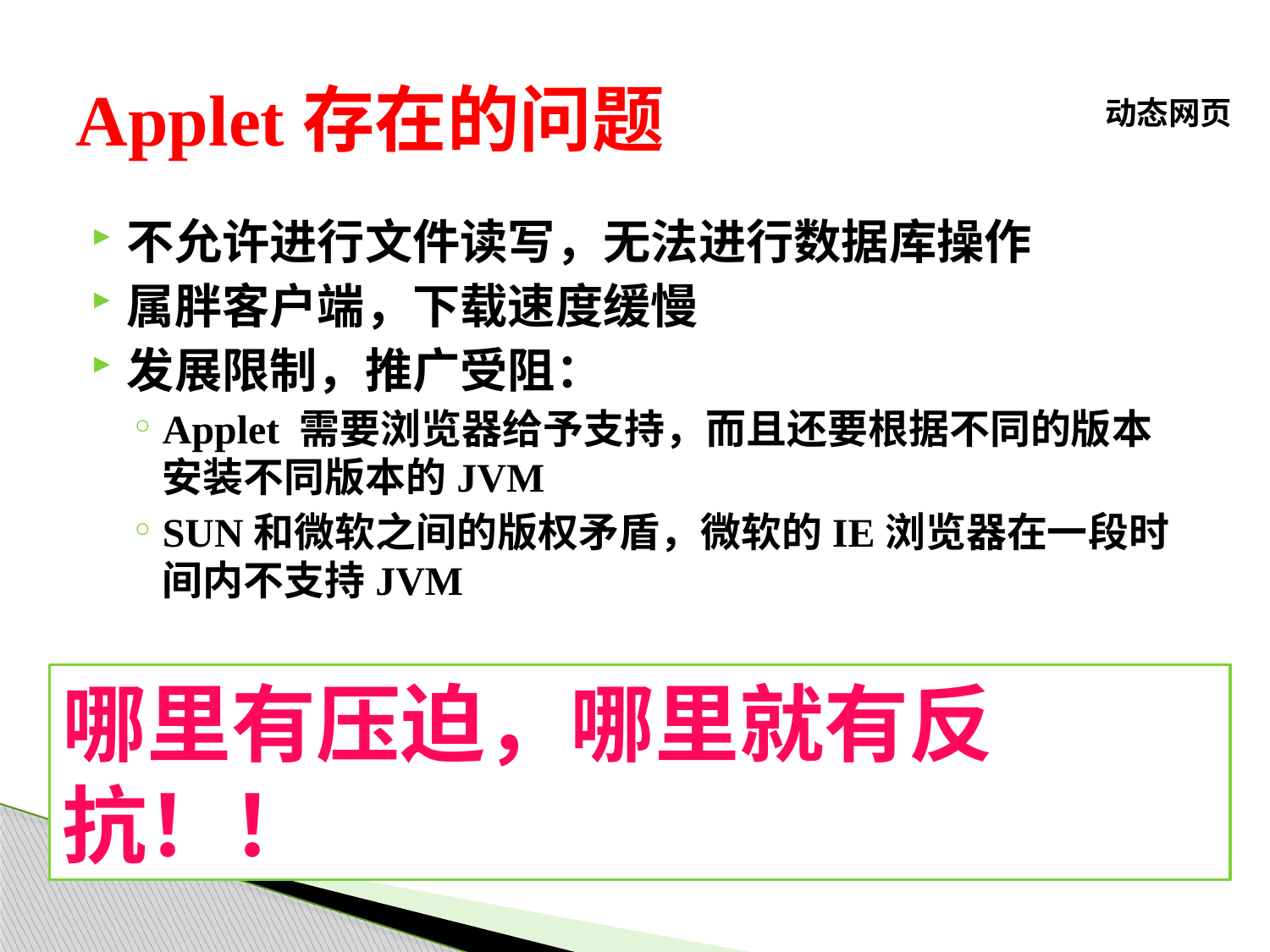

# Applet存在的问题
动态网页
不允许进行文件读写，无法进行数据库操作
属胖客户端，下载速度缓慢
发展限制，推广受阻：
Applet 需要浏览器给予支持，而且还要根据不同的版本安装不同版本的JVM
SUN和微软之间的版权矛盾，微软的IE浏览器在一段时间内不支持JVM
哪里有压迫，哪里就有反抗！！